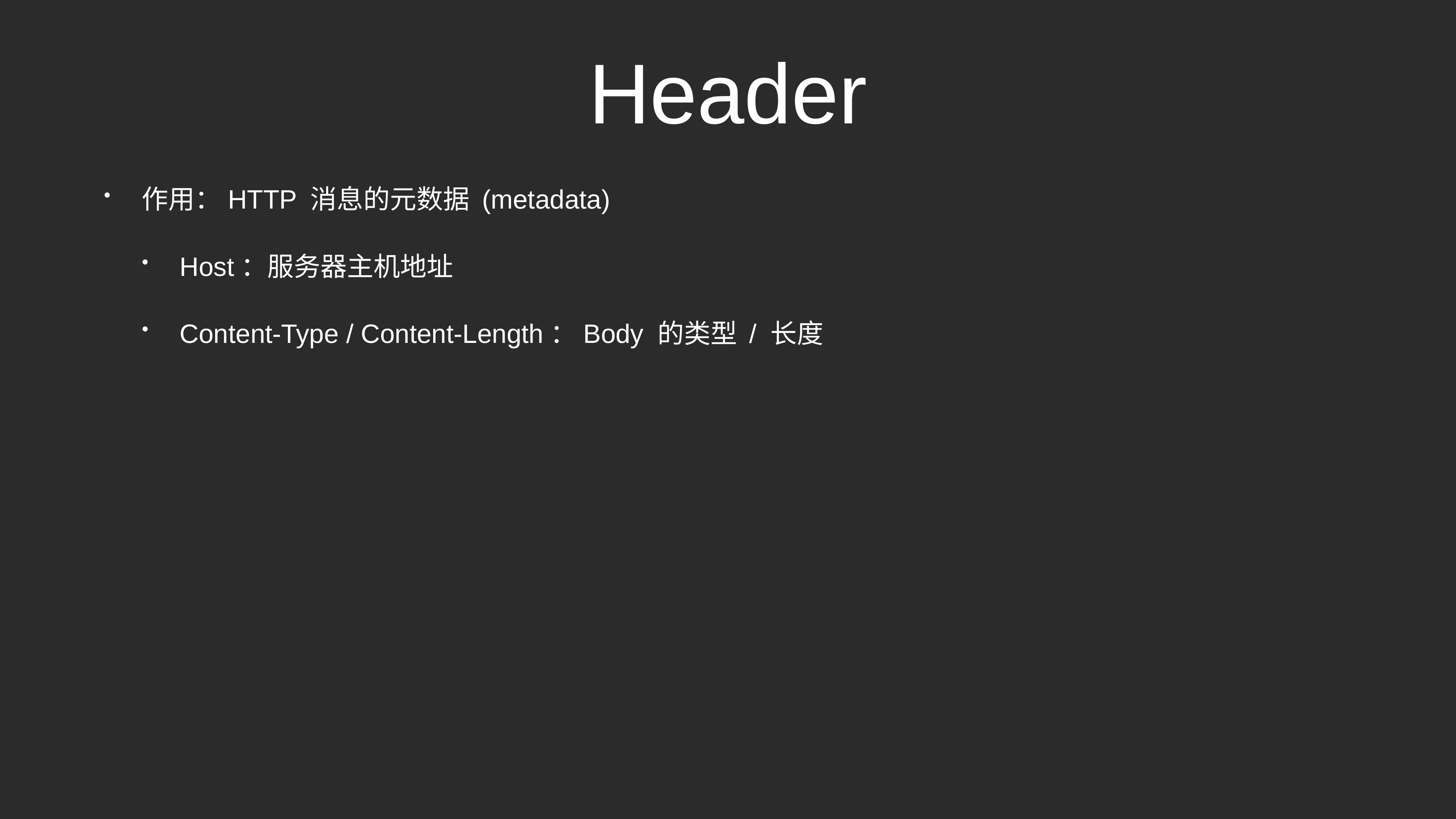

# Header
作用：HTTP 消息的元数据 (metadata)
Host：服务器主机地址
Content-Type / Content-Length：Body 的类型 / 长度